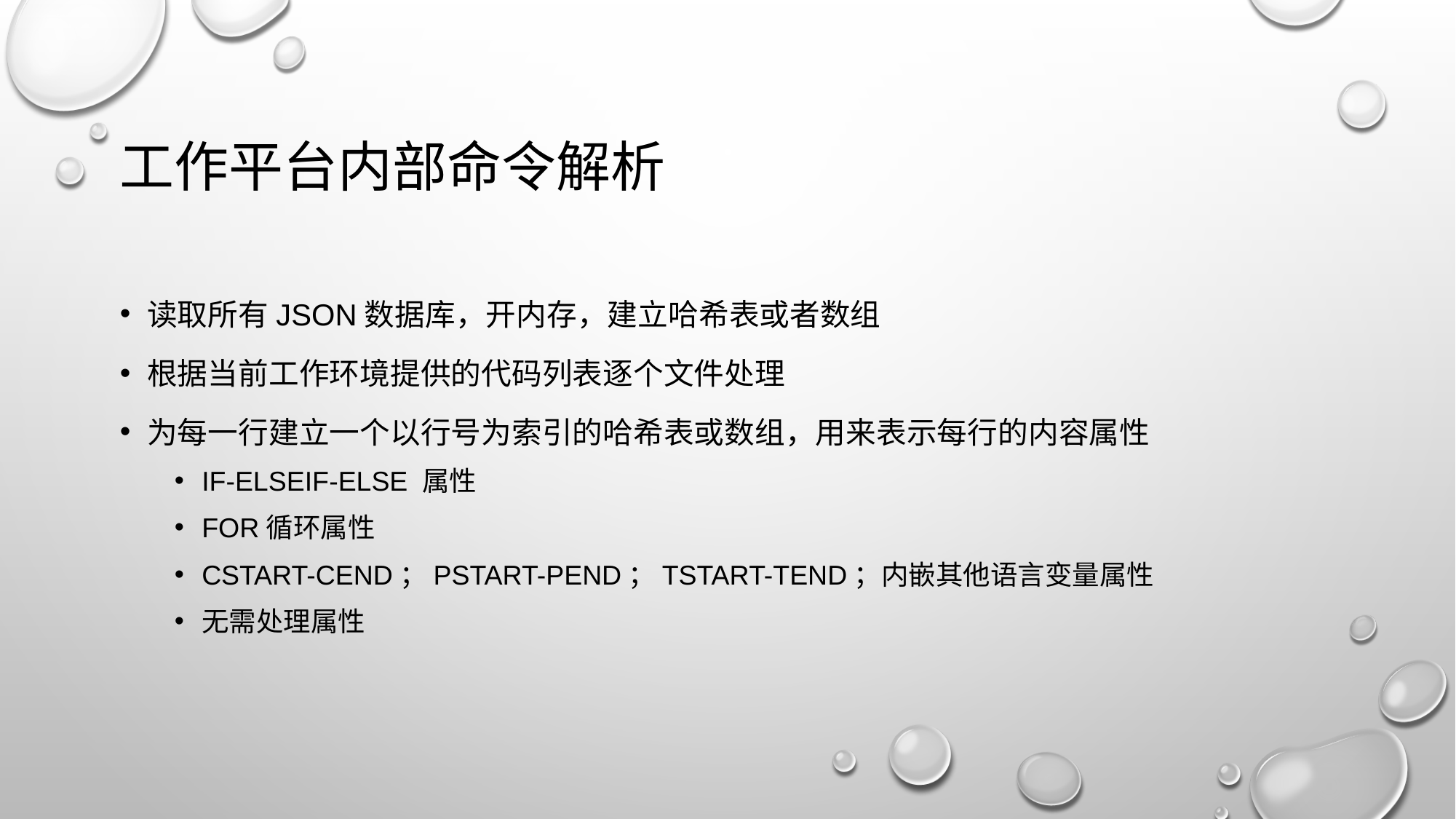

# 工作平台内部命令解析
读取所有json数据库，开内存，建立哈希表或者数组
根据当前工作环境提供的代码列表逐个文件处理
为每一行建立一个以行号为索引的哈希表或数组，用来表示每行的内容属性
If-elseif-else 属性
For循环属性
Cstart-cend；pstart-pend；tstart-tend；内嵌其他语言变量属性
无需处理属性